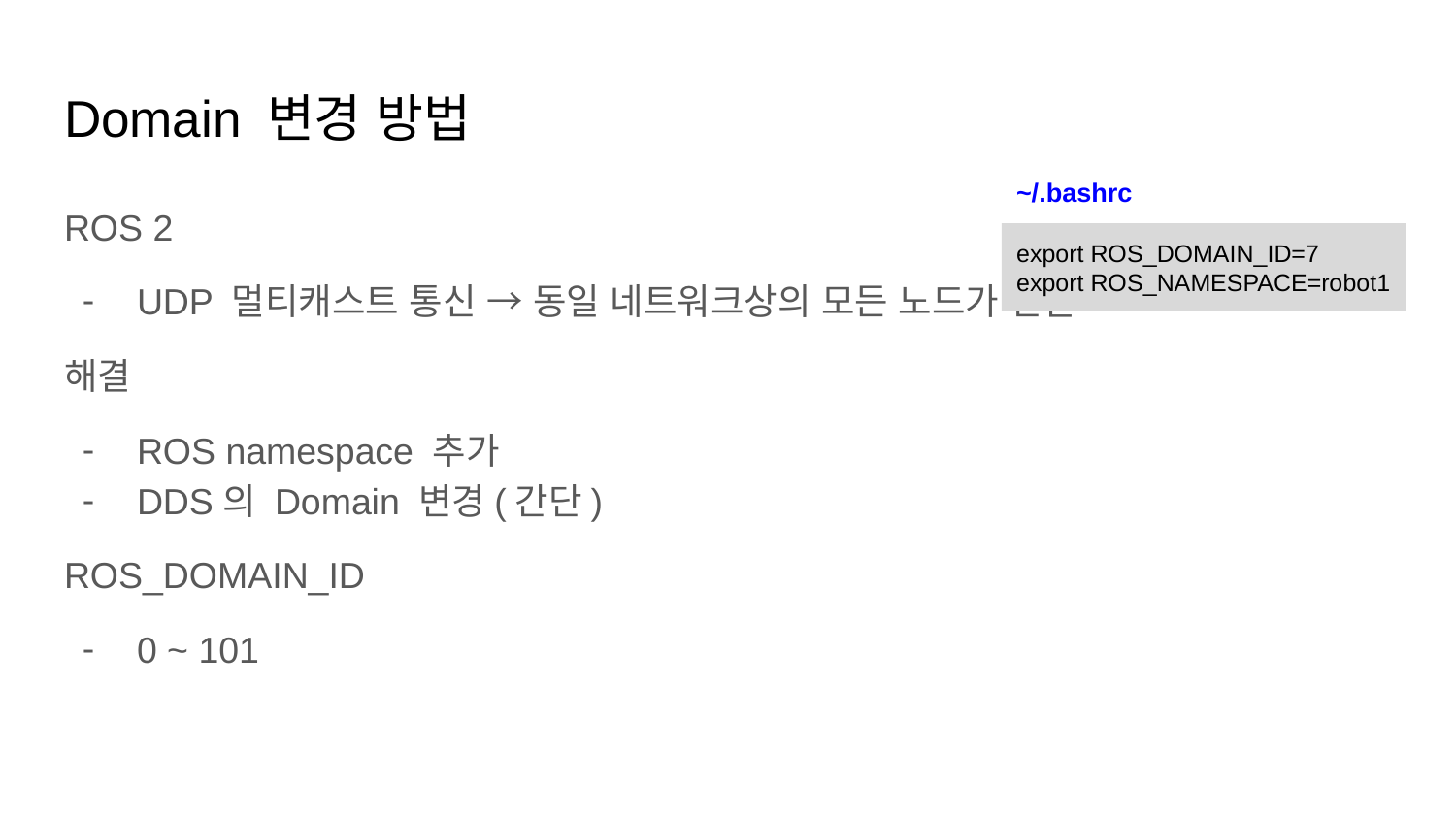

# Domain 변경 방법
~/.bashrc
ROS 2
UDP 멀티캐스트 통신 → 동일 네트워크상의 모든 노드가 연결
해결
ROS namespace 추가
DDS의 Domain 변경(간단)
ROS_DOMAIN_ID
0 ~ 101
export ROS_DOMAIN_ID=7
export ROS_NAMESPACE=robot1